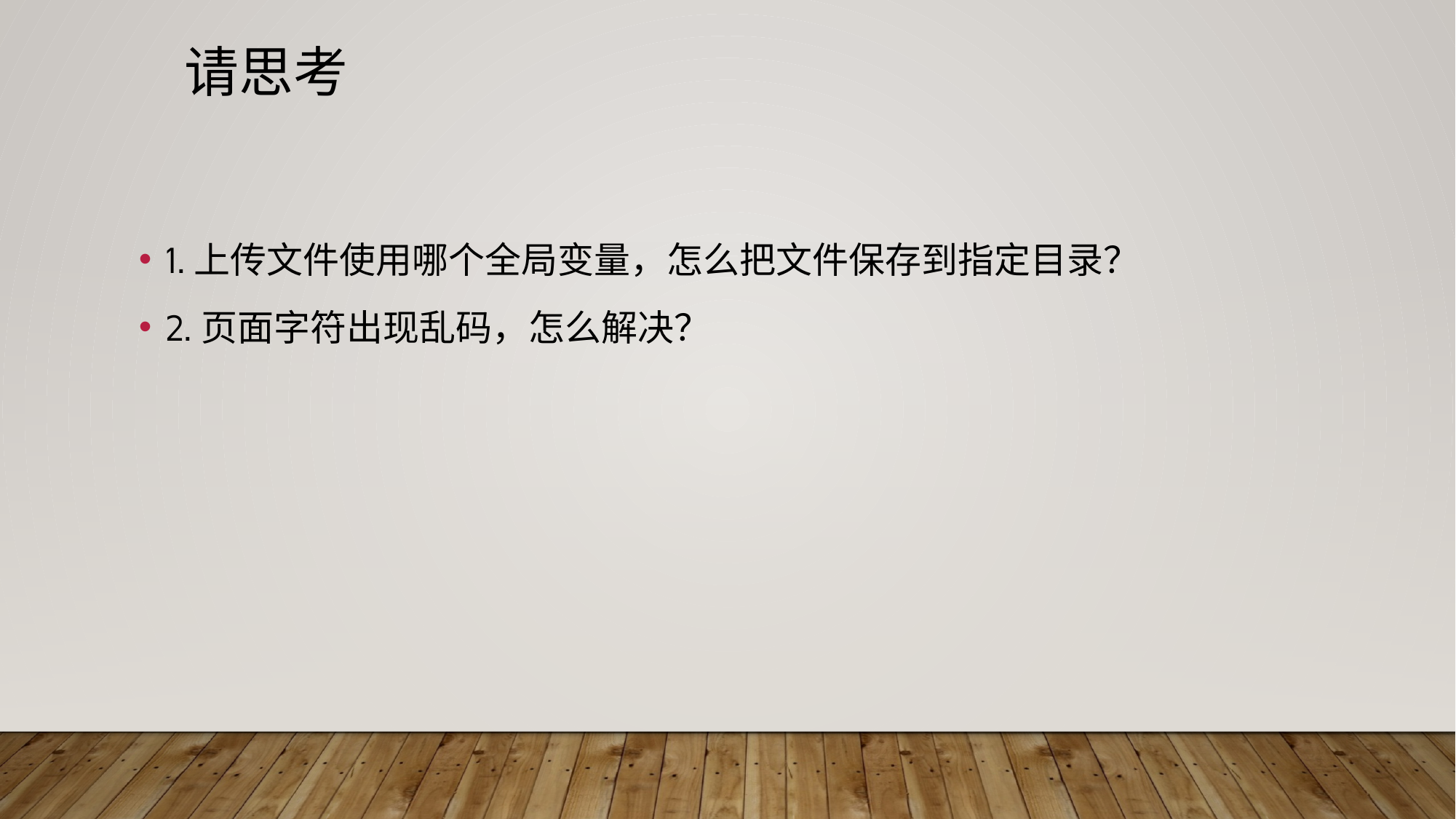

# 请思考
1.上传文件使用哪个全局变量，怎么把文件保存到指定目录？
2.页面字符出现乱码，怎么解决？